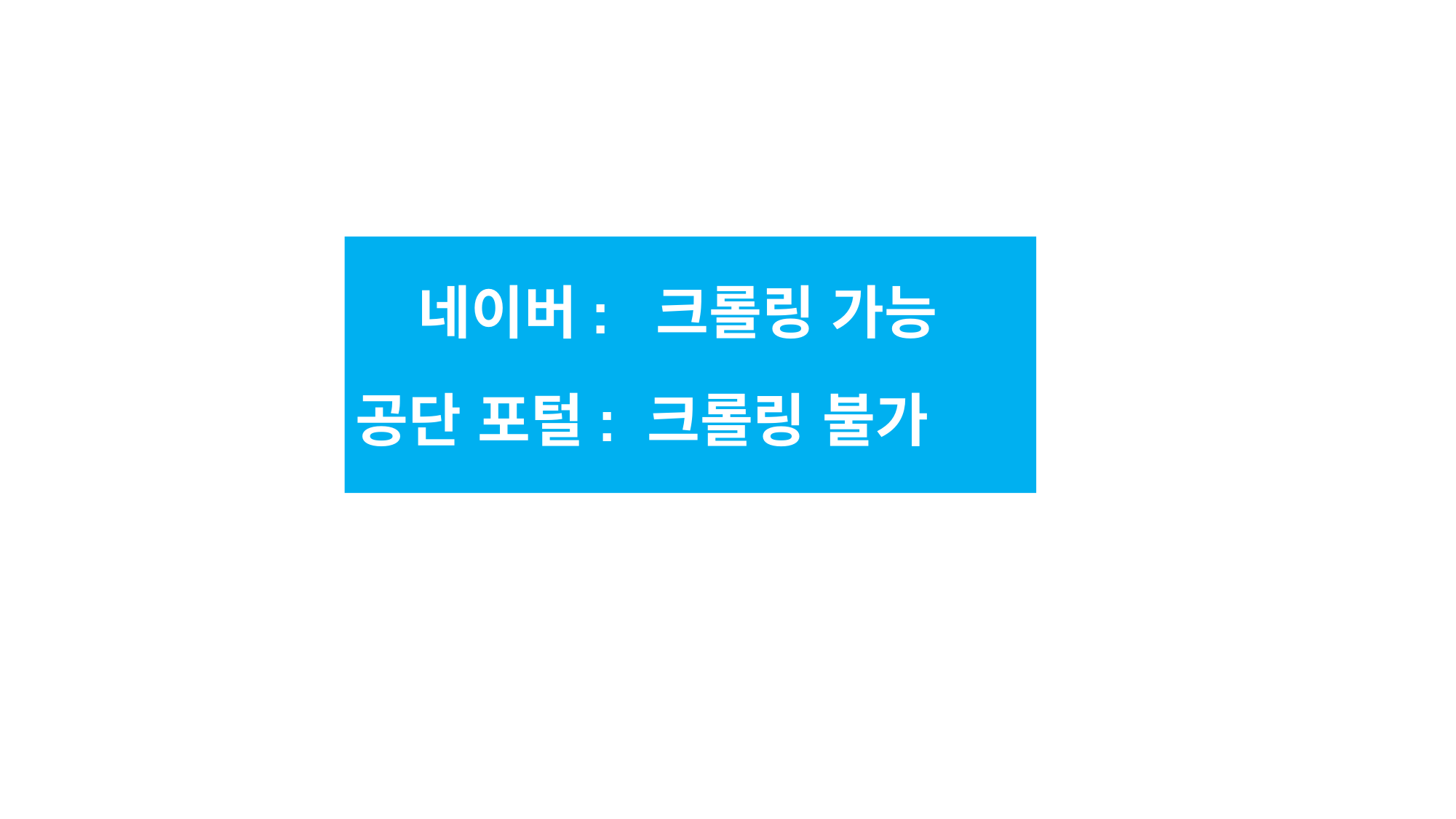

네이버:  크롤링 가능

공단 포털: 크롤링 불가